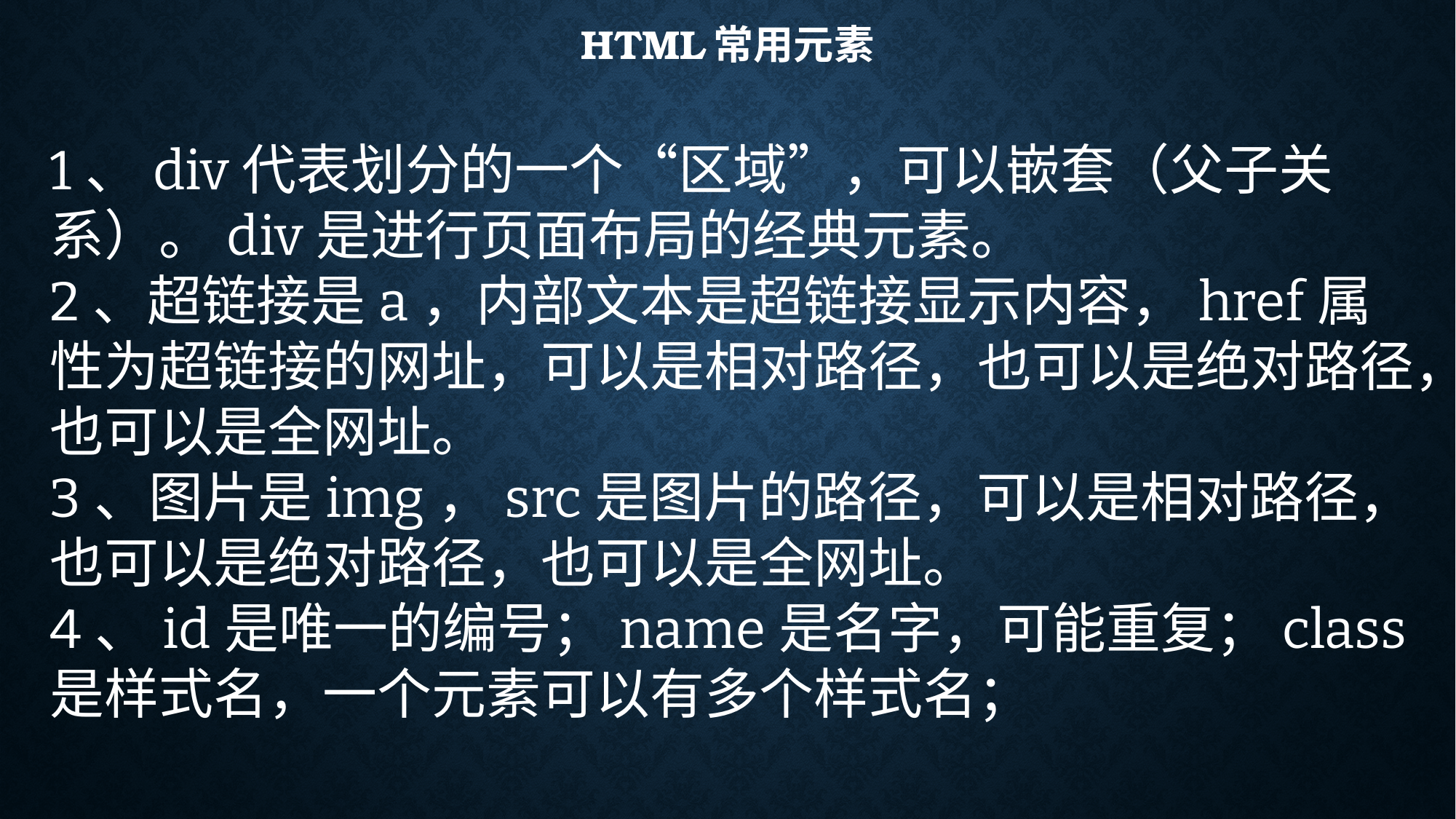

# HTML常用元素
1、div代表划分的一个“区域”，可以嵌套（父子关系）。div是进行页面布局的经典元素。
2、超链接是a，内部文本是超链接显示内容，href属性为超链接的网址，可以是相对路径，也可以是绝对路径，也可以是全网址。
3、图片是img，src是图片的路径，可以是相对路径，也可以是绝对路径，也可以是全网址。
4、id是唯一的编号；name是名字，可能重复；class是样式名，一个元素可以有多个样式名；